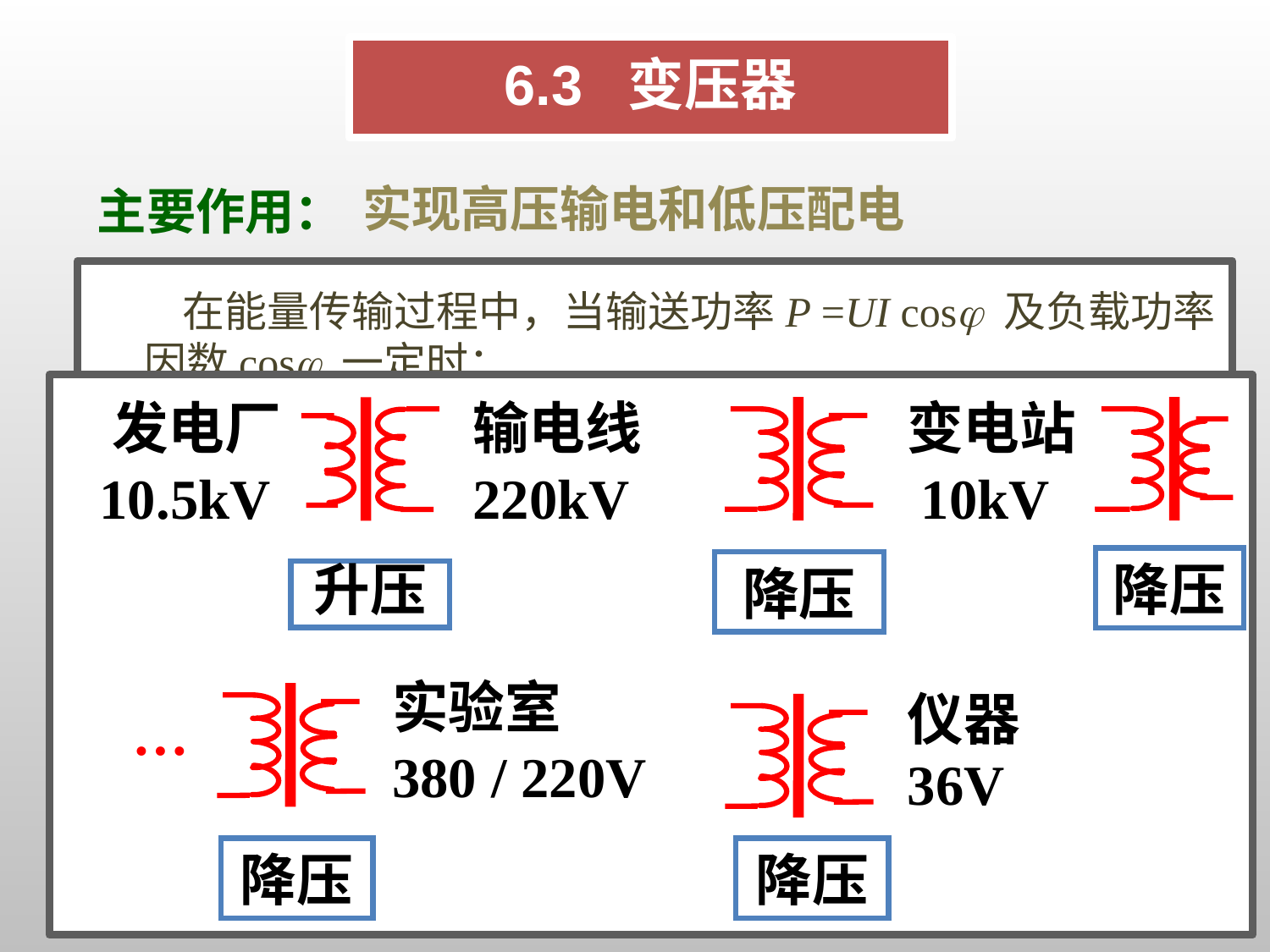

# 6.3  变压器
主要作用：
实现高压输电和低压配电

   在能量传输过程中，当输送功率P =UI cosϕ 及负载功率因数cosϕ 一定时：
ΔP  = I² Rl
电能损耗小

U  → I

I  → S
节省金属材料（经济）

工作过程：
升压——降压

 发电厂
10.5kV
输电线
220kV

升压
变电站
 10kV

降压
降压

实验室
380 / 220V
…
降压

仪器
36V
降压

变压器符号
分类及符号：
按相数分
三相变压器

单相变压器
主要功能：
变电压、变电流、变阻抗